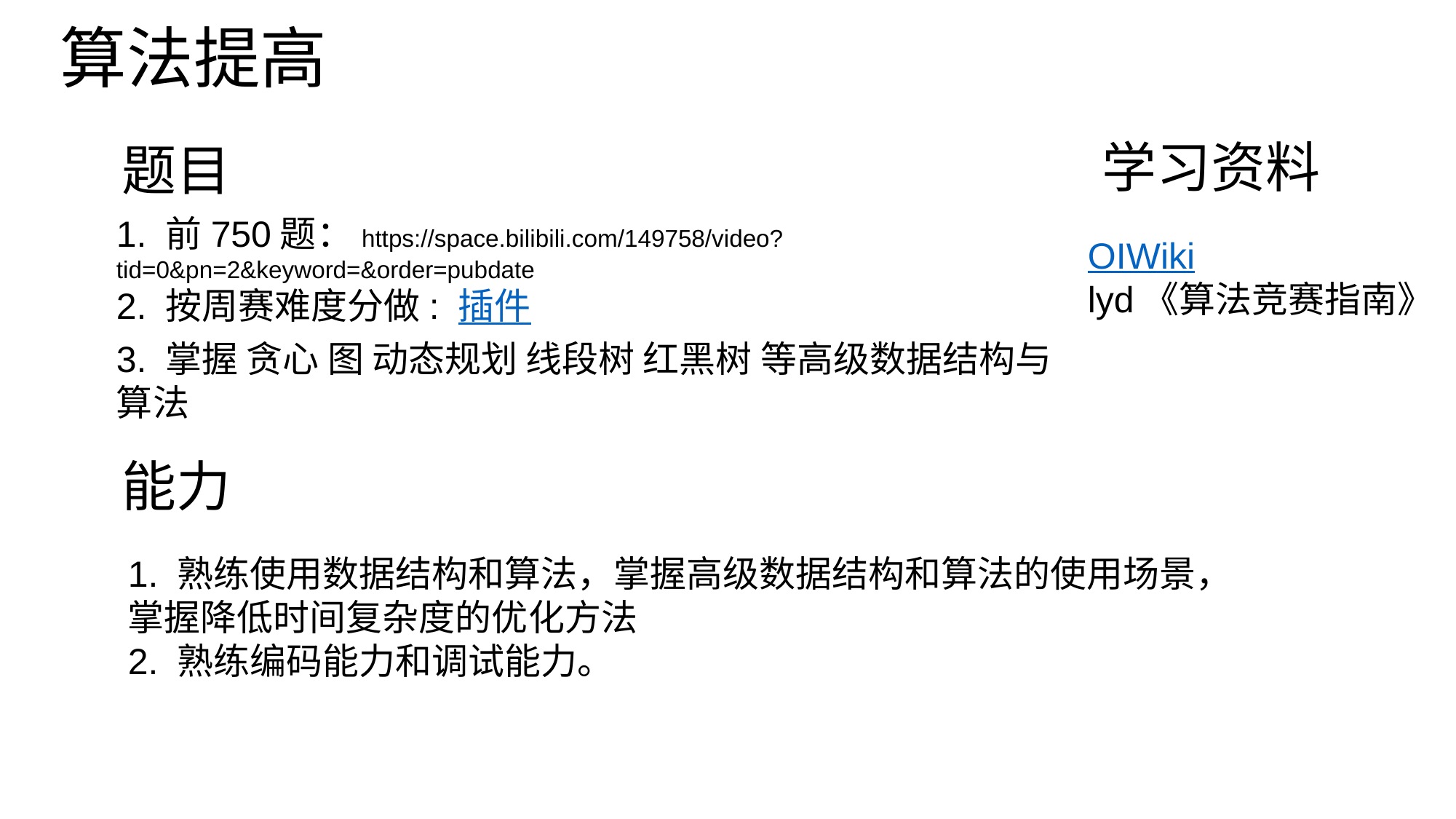

算法提高
学习资料
题目
1. 前750题：https://space.bilibili.com/149758/video?tid=0&pn=2&keyword=&order=pubdate
2. 按周赛难度分做: 插件
3. 掌握 贪心 图 动态规划 线段树 红黑树 等高级数据结构与算法
OIWiki
lyd《算法竞赛指南》

能力
1. 熟练使用数据结构和算法，掌握高级数据结构和算法的使用场景，掌握降低时间复杂度的优化方法
2. 熟练编码能力和调试能力。